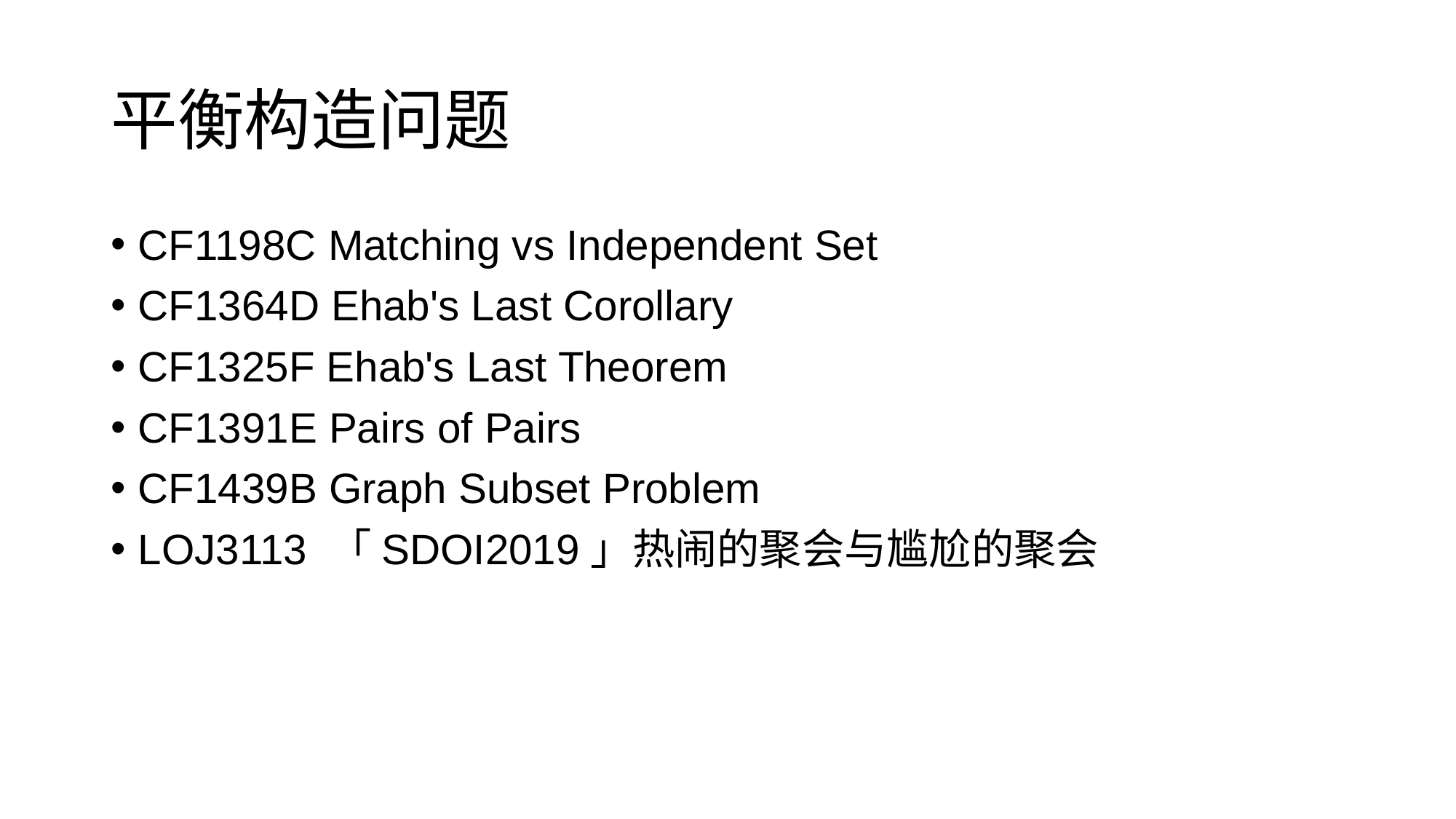

# 平衡构造问题
CF1198C Matching vs Independent Set
CF1364D Ehab's Last Corollary
CF1325F Ehab's Last Theorem
CF1391E Pairs of Pairs
CF1439B Graph Subset Problem
LOJ3113 「SDOI2019」热闹的聚会与尴尬的聚会